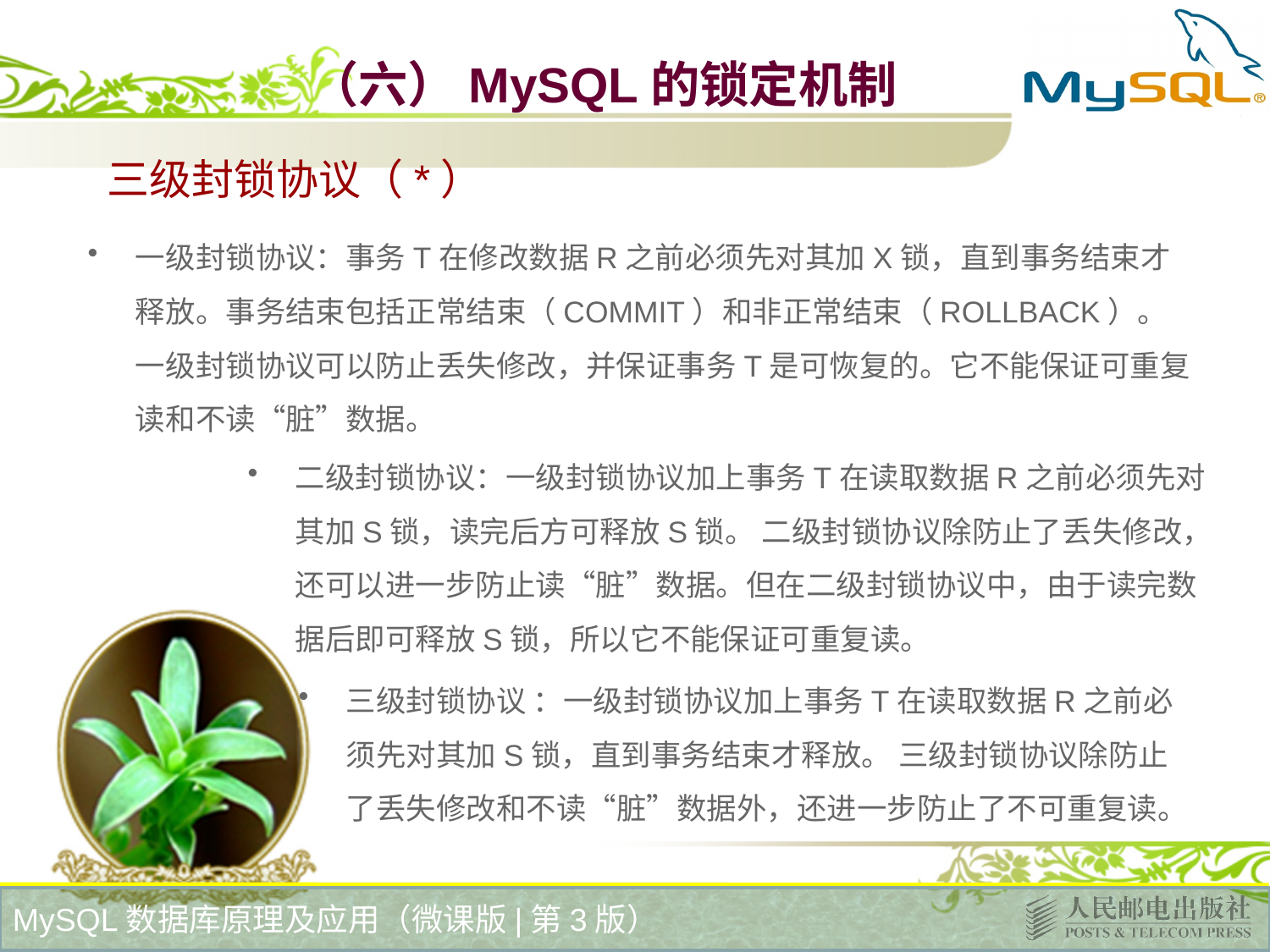

（六）MySQL的锁定机制
三级封锁协议（*）
一级封锁协议：事务T在修改数据R之前必须先对其加X锁，直到事务结束才释放。事务结束包括正常结束（COMMIT）和非正常结束（ROLLBACK）。 一级封锁协议可以防止丢失修改，并保证事务T是可恢复的。它不能保证可重复读和不读“脏”数据。
二级封锁协议：一级封锁协议加上事务T在读取数据R之前必须先对其加S锁，读完后方可释放S锁。 二级封锁协议除防止了丢失修改，还可以进一步防止读“脏”数据。但在二级封锁协议中，由于读完数据后即可释放S锁，所以它不能保证可重复读。
三级封锁协议 ：一级封锁协议加上事务T在读取数据R之前必须先对其加S锁，直到事务结束才释放。 三级封锁协议除防止了丢失修改和不读“脏”数据外，还进一步防止了不可重复读。